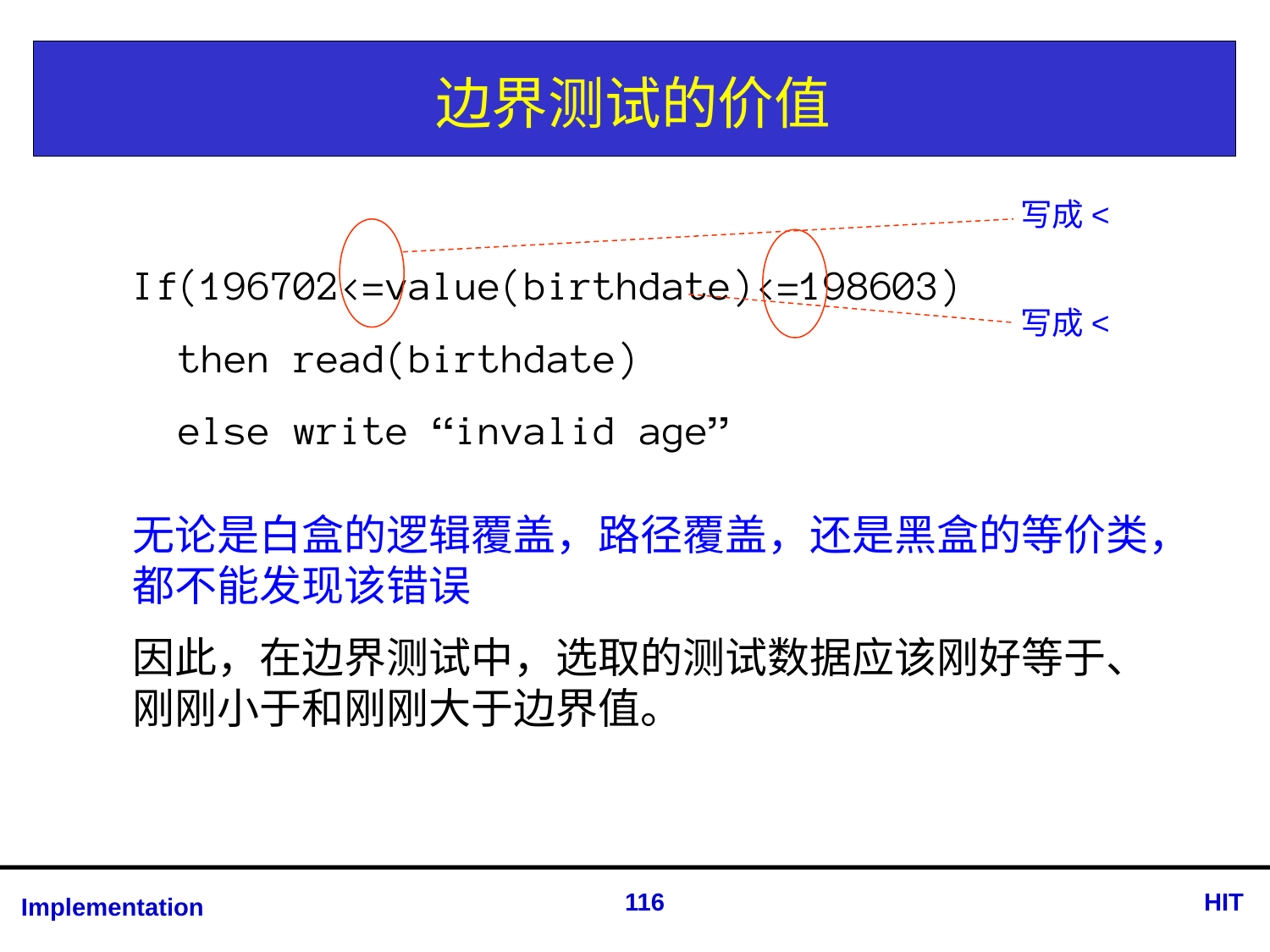

# 边界测试的价值
写成<

If(196702<=value(birthdate)<=198603)
  then read(birthdate)
  else write “invalid age”

写成<
无论是白盒的逻辑覆盖，路径覆盖，还是黑盒的等价类，都不能发现该错误
因此，在边界测试中，选取的测试数据应该刚好等于、刚刚小于和刚刚大于边界值。